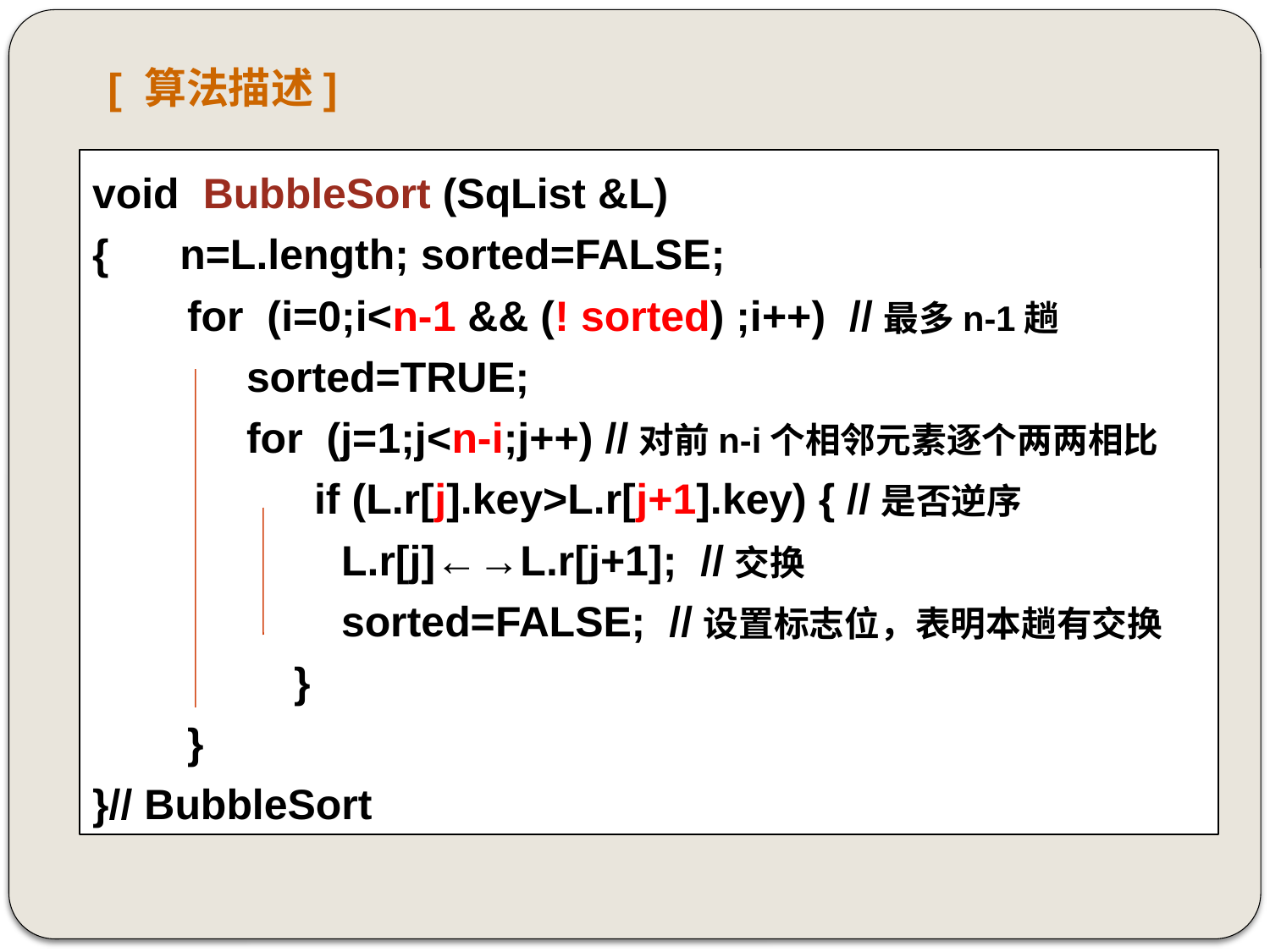

[ 算法描述]

void  BubbleSort (SqList &L)
{      n=L.length; sorted=FALSE;
        for  (i=0;i<n-1 && (! sorted) ;i++)  //最多n-1趟
             sorted=TRUE;
             for  (j=1;j<n-i;j++) //对前n-i个相邻元素逐个两两相比
	        if (L.r[j].key>L.r[j+1].key) { //是否逆序
                     L.r[j]←→L.r[j+1];  //交换
                     sorted=FALSE;  //设置标志位，表明本趟有交换
                 }
        }
}// BubbleSort